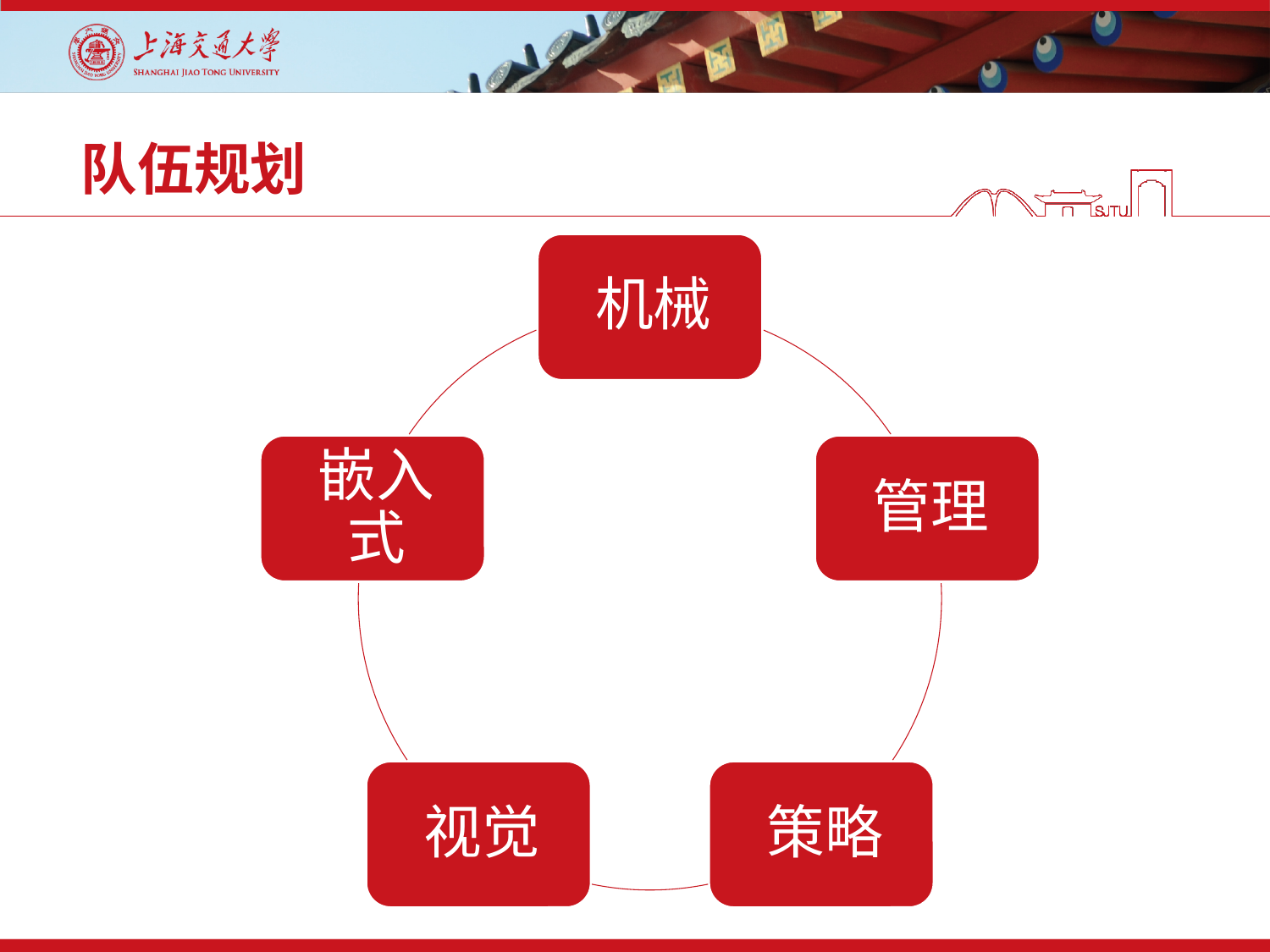

# 队伍规划
机械
管理
策略
视觉
嵌入式